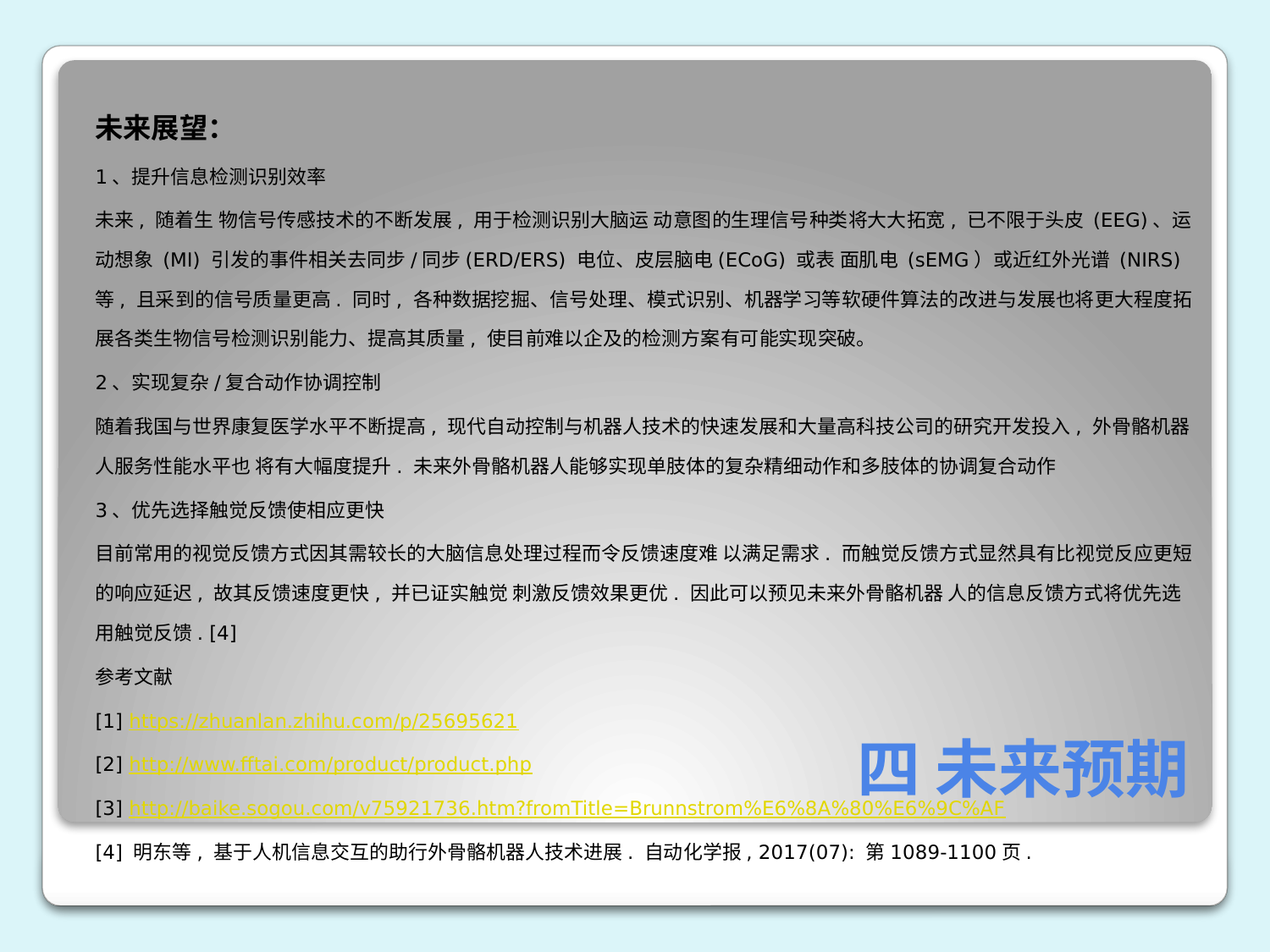

未来展望：
1、提升信息检测识别效率
未来, 随着生 物信号传感技术的不断发展, 用于检测识别大脑运 动意图的生理信号种类将大大拓宽, 已不限于头皮 (EEG)、运动想象 (MI) 引发的事件相关去同步/同步(ERD/ERS) 电位、皮层脑电(ECoG) 或表 面肌电 (sEMG）或近红外光谱 (NIRS) 等, 且采到的信号质量更高. 同时, 各种数据挖掘、信号处理、模式识别、机器学习等软硬件算法的改进与发展也将更大程度拓展各类生物信号检测识别能力、提高其质量, 使目前难以企及的检测方案有可能实现突破。
2、实现复杂/复合动作协调控制
随着我国与世界康复医学水平不断提高, 现代自动控制与机器人技术的快速发展和大量高科技公司的研究开发投入, 外骨骼机器人服务性能水平也 将有大幅度提升. 未来外骨骼机器人能够实现单肢体的复杂精细动作和多肢体的协调复合动作
3、优先选择触觉反馈使相应更快
目前常用的视觉反馈方式因其需较长的大脑信息处理过程而令反馈速度难 以满足需求. 而触觉反馈方式显然具有比视觉反应更短的响应延迟, 故其反馈速度更快, 并已证实触觉 刺激反馈效果更优. 因此可以预见未来外骨骼机器 人的信息反馈方式将优先选用触觉反馈. [4]
参考文献
[1] https://zhuanlan.zhihu.com/p/25695621
[2] http://www.fftai.com/product/product.php
[3] http://baike.sogou.com/v75921736.htm?fromTitle=Brunnstrom%E6%8A%80%E6%9C%AF
[4] 明东等, 基于人机信息交互的助行外骨骼机器人技术进展. 自动化学报, 2017(07): 第1089-1100页.

# 四 未来预期